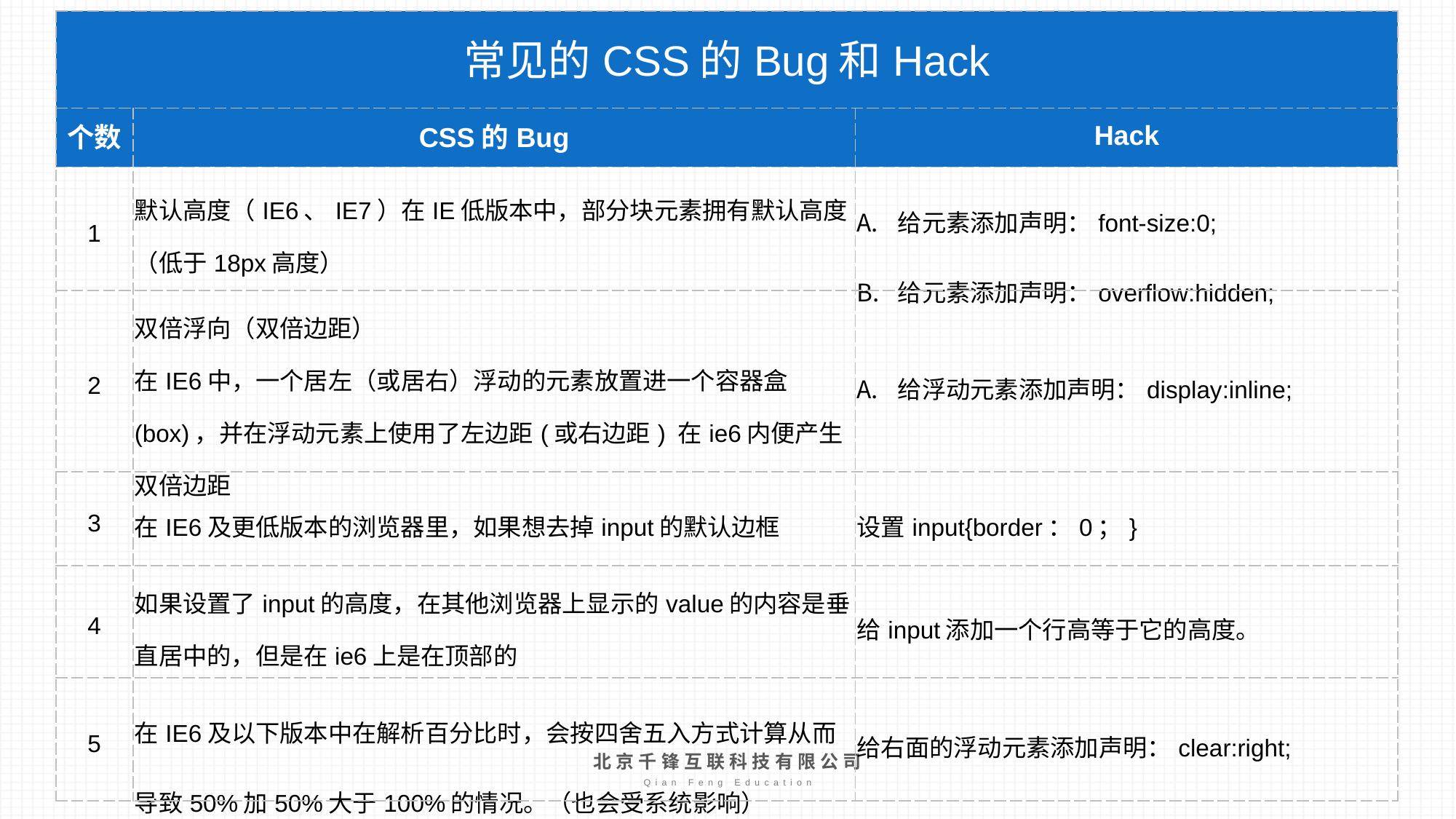

| 常见的CSS的Bug和Hack |  |  |
| --- | --- | --- |
| 个数 | CSS的Bug | Hack |
| 1 | 默认高度（IE6、IE7）在IE低版本中，部分块元素拥有默认高度（低于18px高度） | 给元素添加声明：font-size:0; 给元素添加声明：overflow:hidden; |
| 2 | 双倍浮向（双倍边距） 在IE6中，一个居左（或居右）浮动的元素放置进一个容器盒(box)，并在浮动元素上使用了左边距(或右边距) 在ie6内便产生双倍边距 | 给浮动元素添加声明：display:inline; |
| 3 | 在IE6及更低版本的浏览器里，如果想去掉input的默认边框 | 设置input{border：0；} |
| 4 | 如果设置了input的高度，在其他浏览器上显示的value的内容是垂直居中的，但是在ie6上是在顶部的 | 给input添加一个行高等于它的高度。 |
| 5 | 在IE6及以下版本中在解析百分比时，会按四舍五入方式计算从而导致50%加50%大于100%的情况。（也会受系统影响） | 给右面的浮动元素添加声明：clear:right; |
北京千锋互联科技有限公司
Qian Feng Education